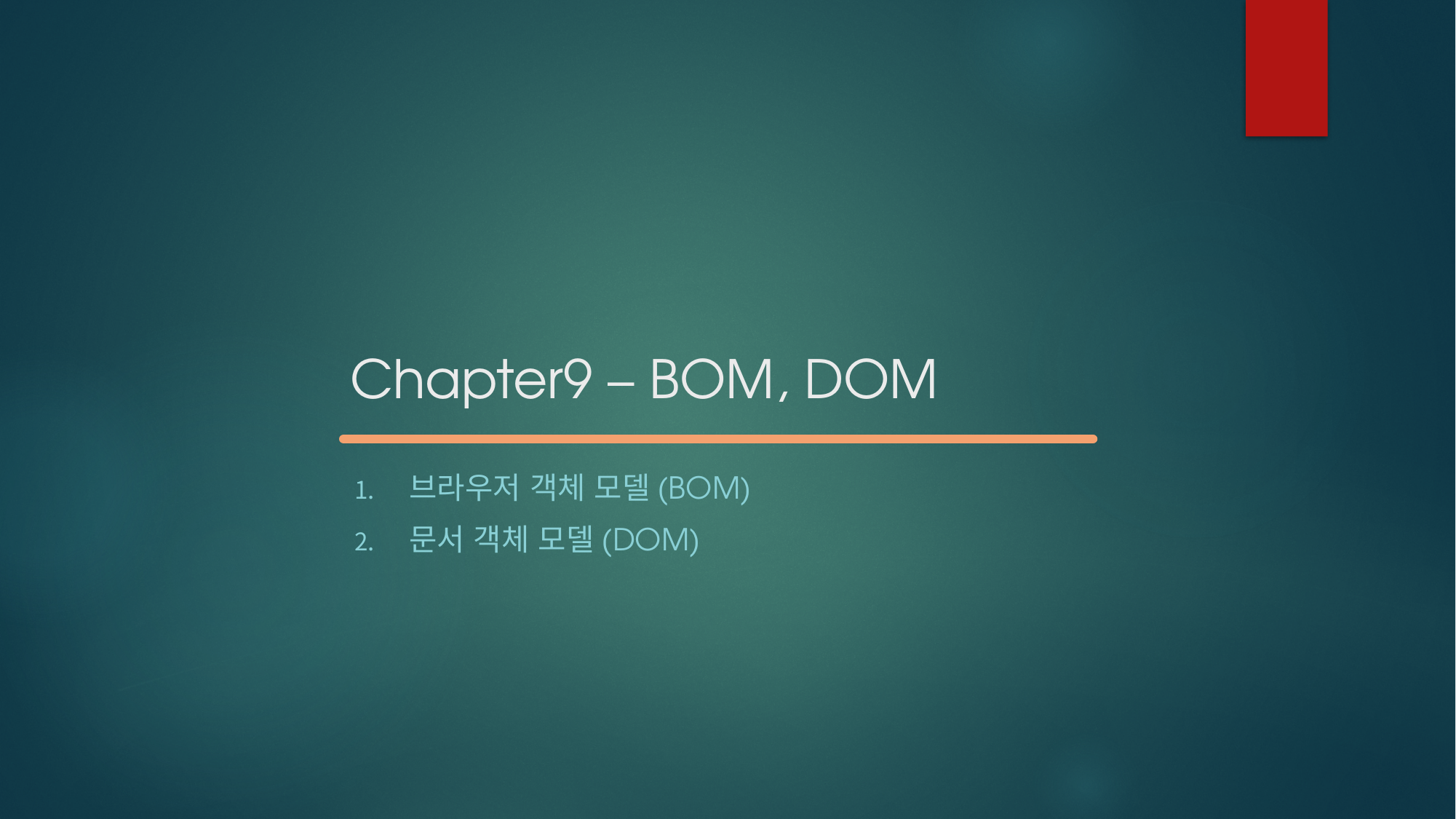

# Chapter9 – BOM, DOM
브라우저 객체 모델(BOM)
문서 객체 모델(DOM)